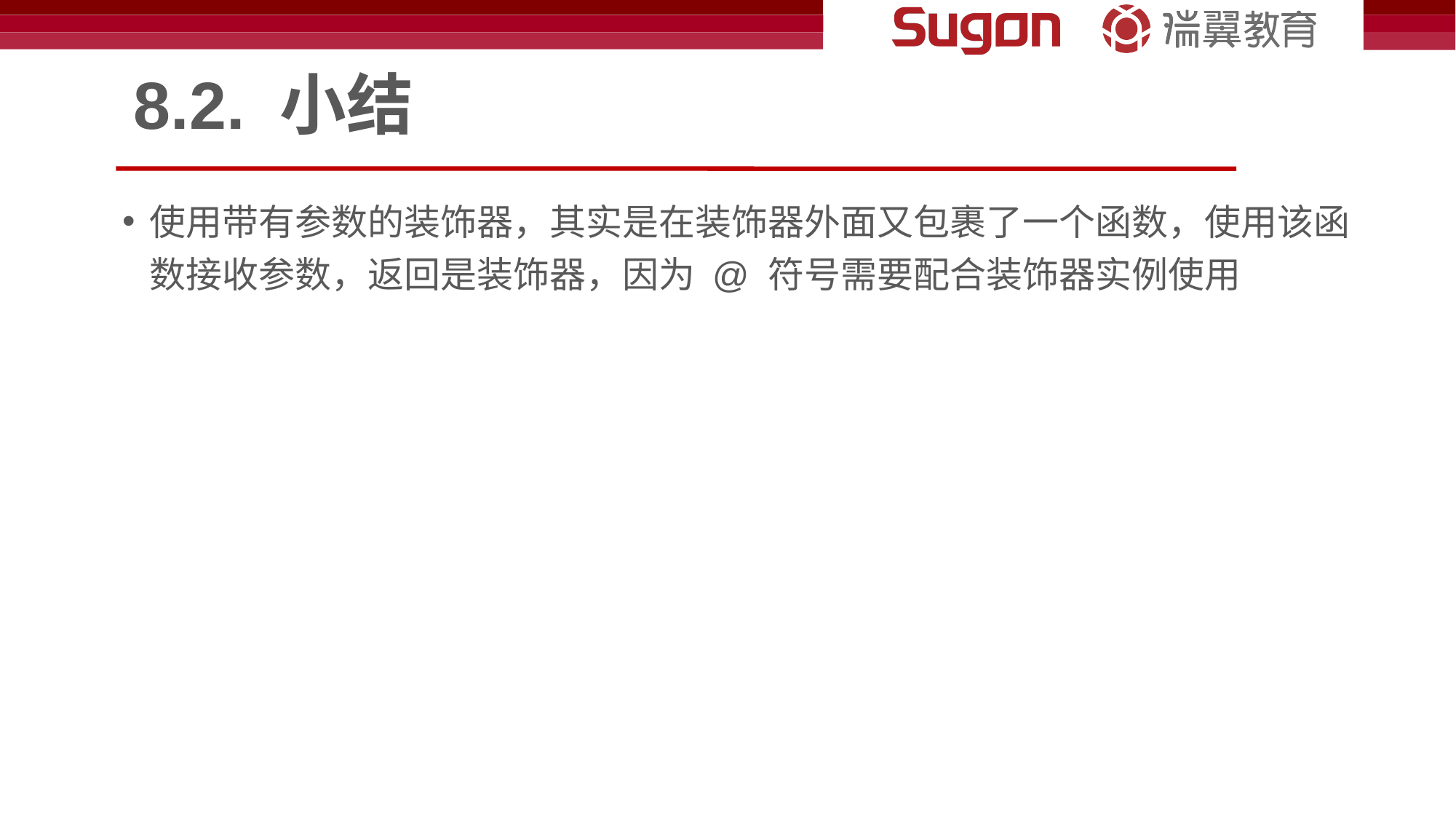

# 8.2. 小结
使用带有参数的装饰器，其实是在装饰器外面又包裹了一个函数，使用该函数接收参数，返回是装饰器，因为 @ 符号需要配合装饰器实例使用